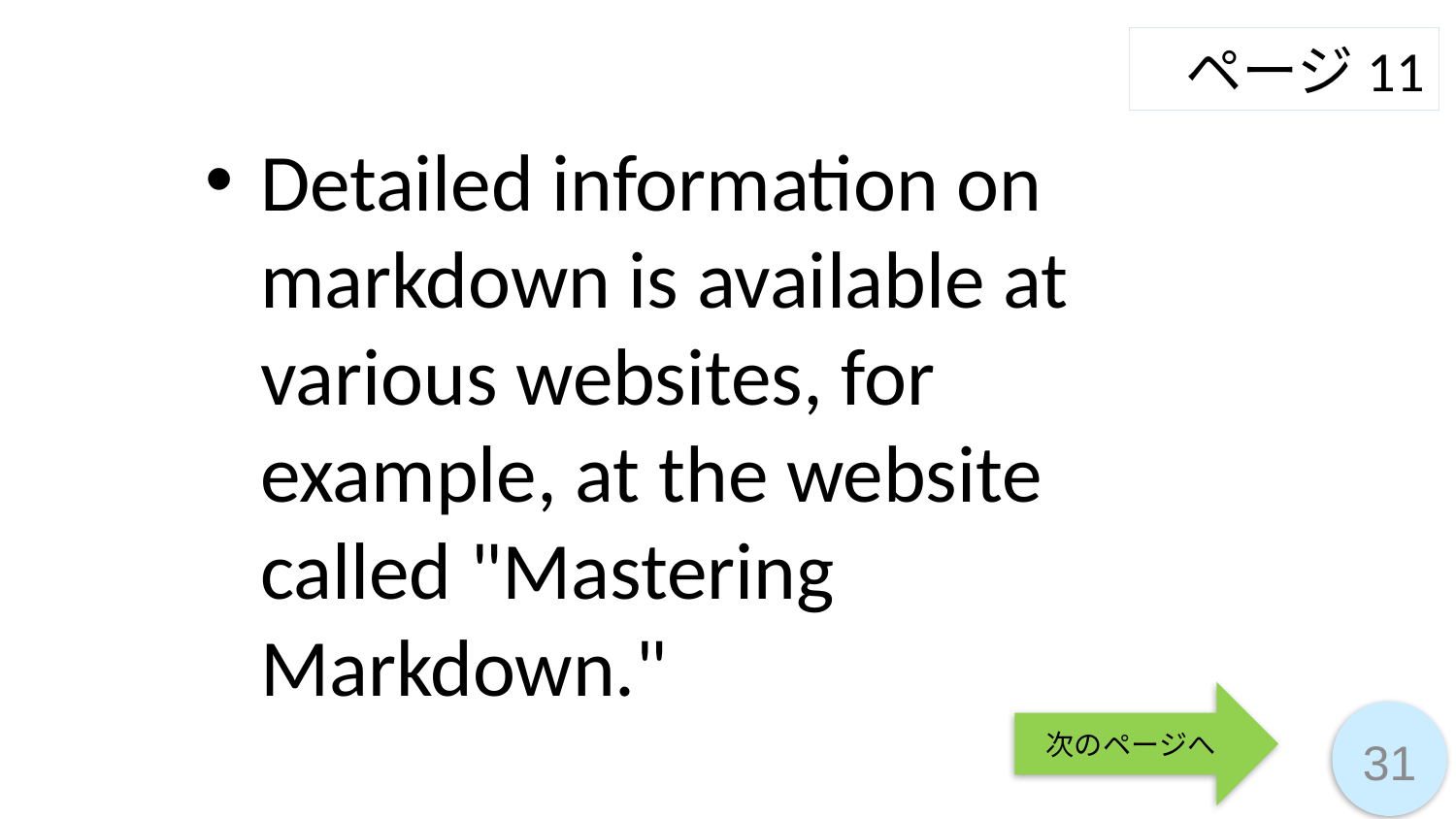

ページ11
Detailed information on markdown is available at various websites, for example, at the website called "Mastering Markdown."
次のページへ
31